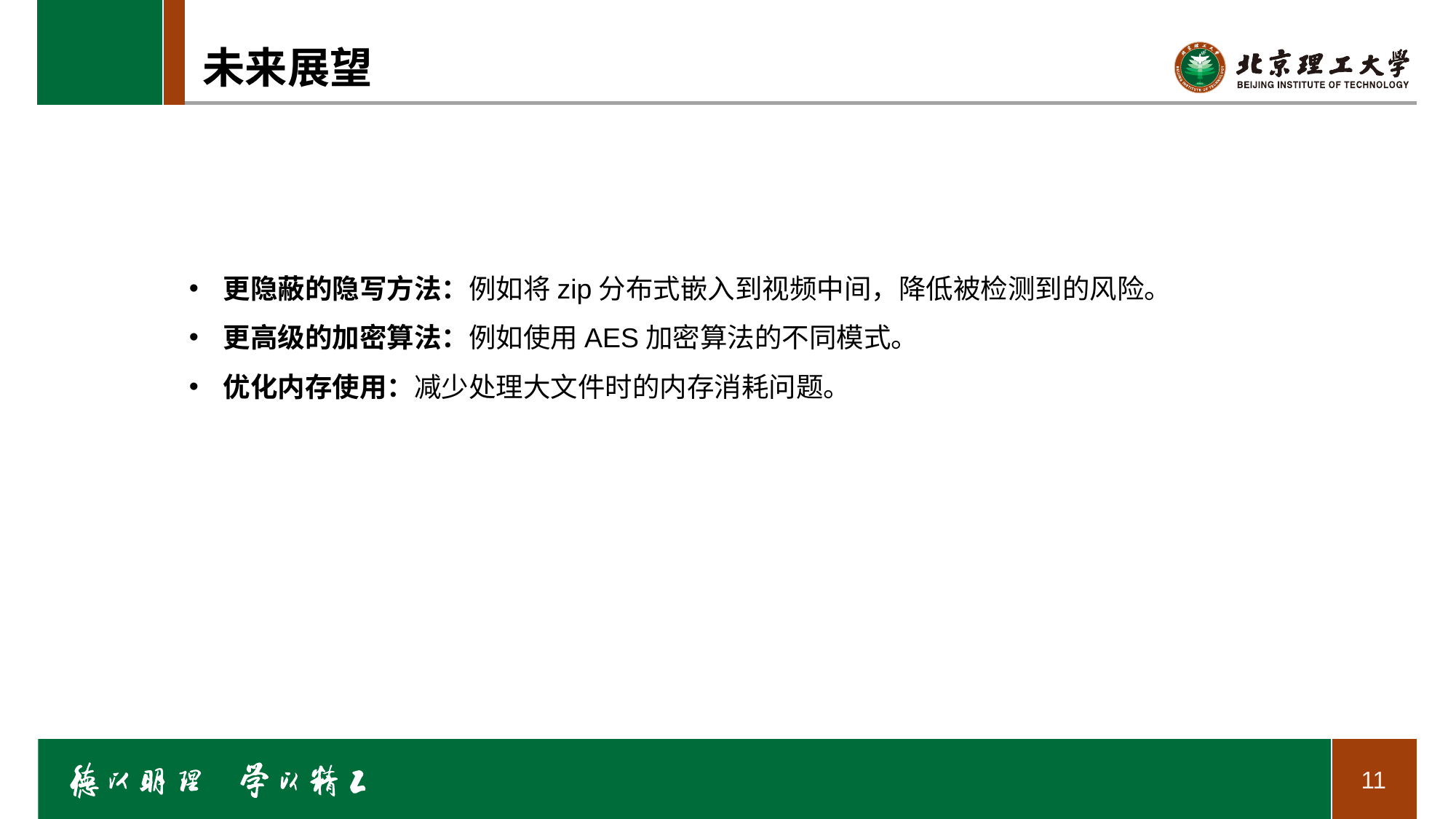

# 未来展望
更隐蔽的隐写方法：例如将zip分布式嵌入到视频中间，降低被检测到的风险。
更高级的加密算法：例如使用AES加密算法的不同模式。
优化内存使用：减少处理大文件时的内存消耗问题。